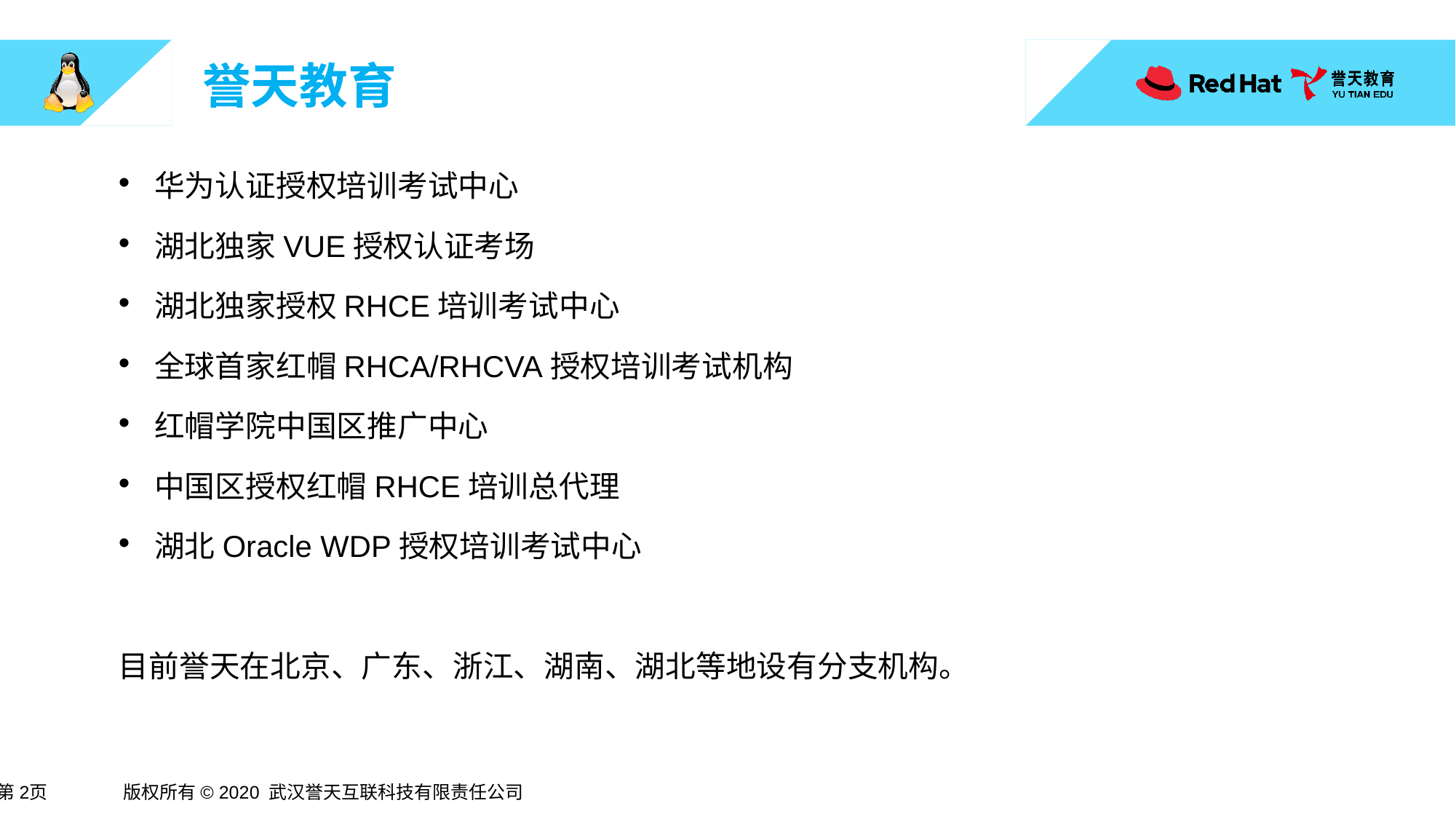

# 誉天教育
华为认证授权培训考试中心
湖北独家VUE授权认证考场
湖北独家授权RHCE培训考试中心
全球首家红帽RHCA/RHCVA授权培训考试机构
红帽学院中国区推广中心
中国区授权红帽RHCE培训总代理
湖北Oracle WDP授权培训考试中心

目前誉天在北京、广东、浙江、湖南、湖北等地设有分支机构。
2